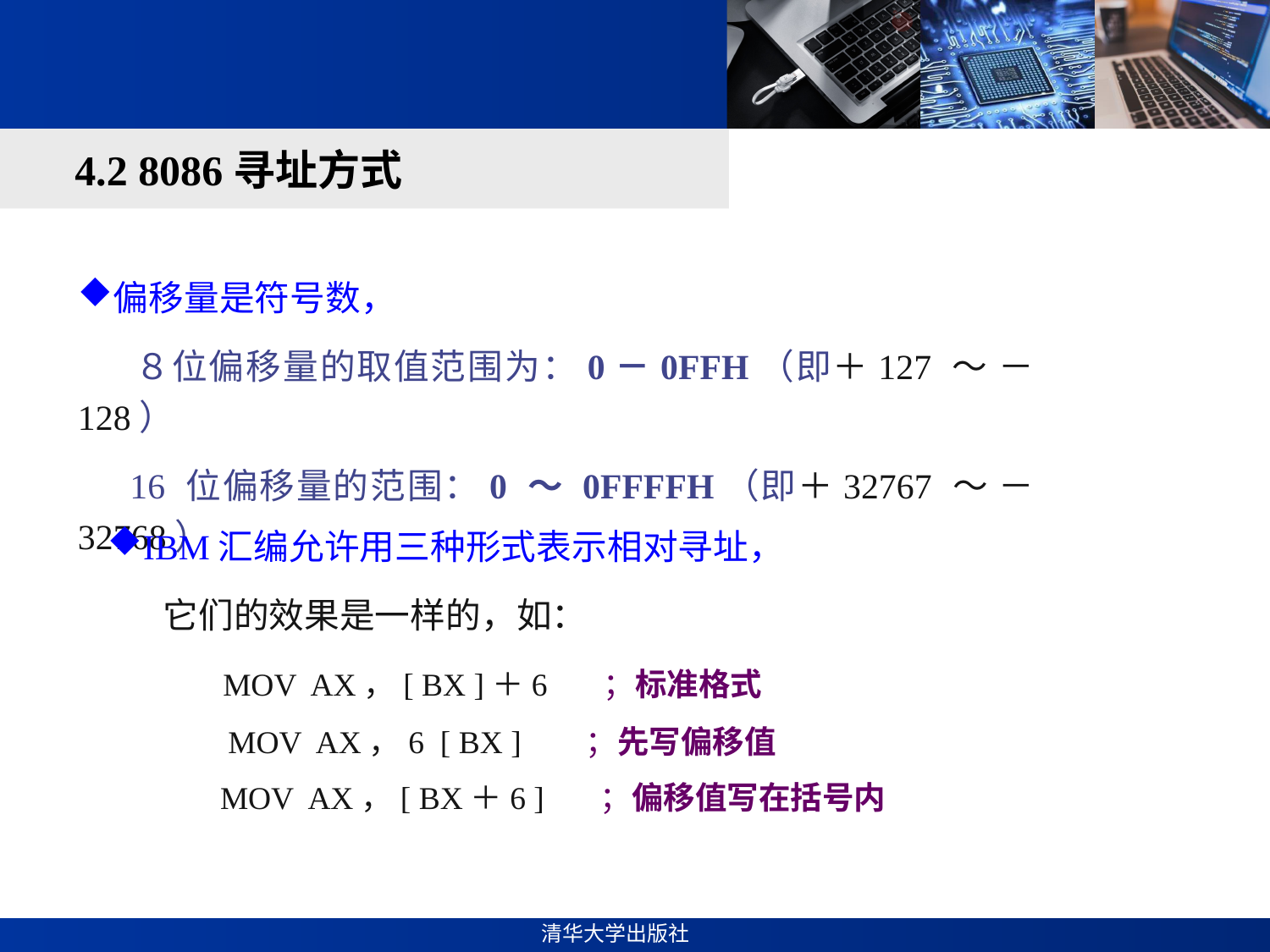

#
4.2 8086寻址方式

偏移量是符号数，
     ８位偏移量的取值范围为：0－0FFH（即＋127 ～ －128）
     16 位偏移量的范围：0 ～ 0FFFFH（即＋32767 ～ －32768）
IBM汇编允许用三种形式表示相对寻址，
      它们的效果是一样的，如：
             MOV  AX，[ BX ]＋6      ；标准格式
               MOV  AX，6  [ BX ]       ；先写偏移值
              MOV  AX，[ BX＋6 ]      ；偏移值写在括号内